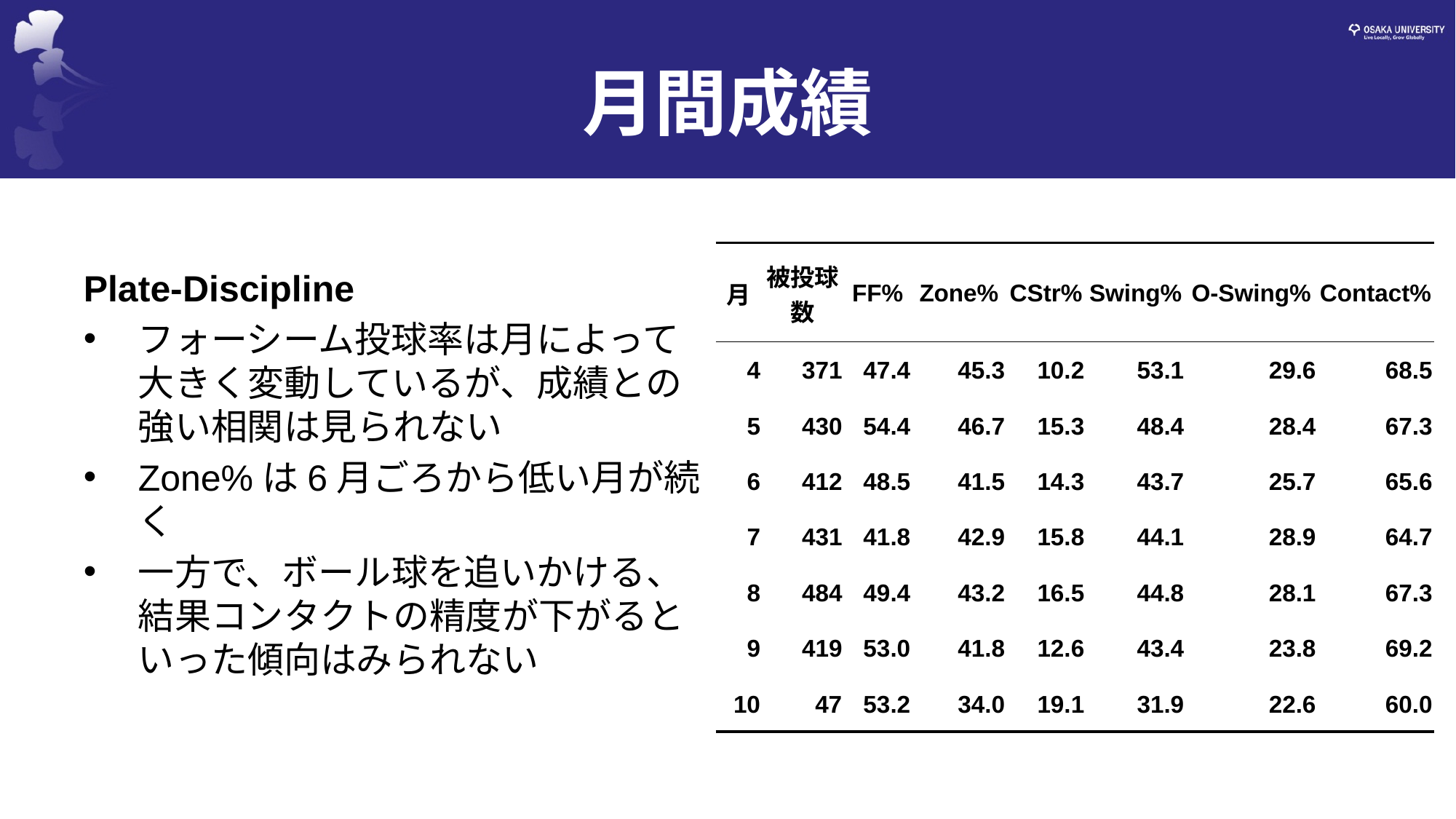

# 月間成績
| 月 | 被投球数 | FF% | Zone% | CStr% | Swing% | O-Swing% | Contact% |
| --- | --- | --- | --- | --- | --- | --- | --- |
| 4 | 371 | 47.4 | 45.3 | 10.2 | 53.1 | 29.6 | 68.5 |
| 5 | 430 | 54.4 | 46.7 | 15.3 | 48.4 | 28.4 | 67.3 |
| 6 | 412 | 48.5 | 41.5 | 14.3 | 43.7 | 25.7 | 65.6 |
| 7 | 431 | 41.8 | 42.9 | 15.8 | 44.1 | 28.9 | 64.7 |
| 8 | 484 | 49.4 | 43.2 | 16.5 | 44.8 | 28.1 | 67.3 |
| 9 | 419 | 53.0 | 41.8 | 12.6 | 43.4 | 23.8 | 69.2 |
| 10 | 47 | 53.2 | 34.0 | 19.1 | 31.9 | 22.6 | 60.0 |
Plate-Discipline
フォーシーム投球率は月によって大きく変動しているが、成績との強い相関は見られない
Zone%は6月ごろから低い月が続く
一方で、ボール球を追いかける、結果コンタクトの精度が下がるといった傾向はみられない